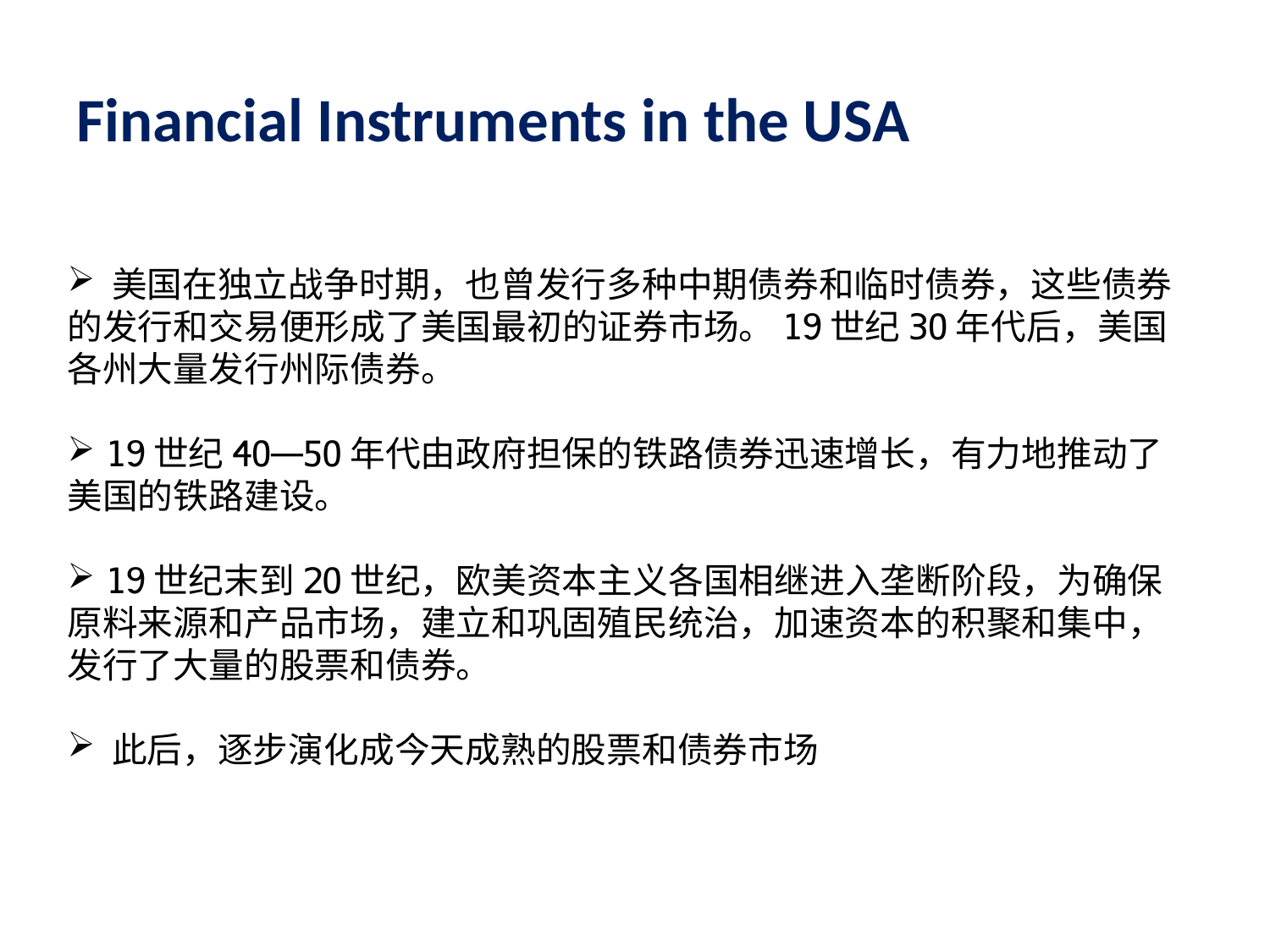

Financial Instruments in the USA
 美国在独立战争时期，也曾发行多种中期债券和临时债券，这些债券的发行和交易便形成了美国最初的证券市场。19世纪30年代后，美国各州大量发行州际债券。

 19世纪40—50年代由政府担保的铁路债券迅速增长，有力地推动了美国的铁路建设。

 19世纪末到20世纪，欧美资本主义各国相继进入垄断阶段，为确保原料来源和产品市场，建立和巩固殖民统治，加速资本的积聚和集中，发行了大量的股票和债券。

 此后，逐步演化成今天成熟的股票和债券市场